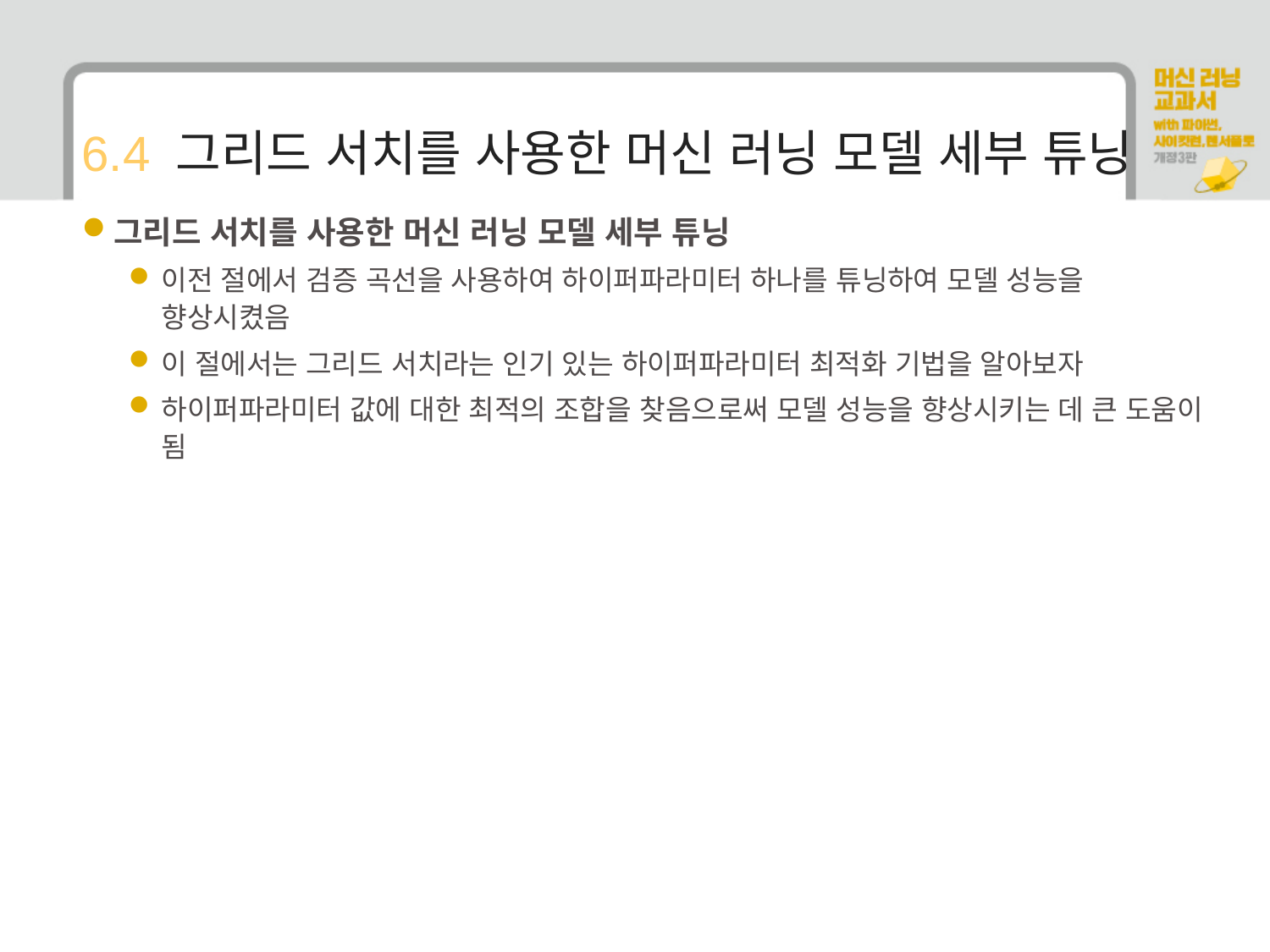

# 6.4 그리드 서치를 사용한 머신 러닝 모델 세부 튜닝
그리드 서치를 사용한 머신 러닝 모델 세부 튜닝
이전 절에서 검증 곡선을 사용하여 하이퍼파라미터 하나를 튜닝하여 모델 성능을 향상시켰음
이 절에서는 그리드 서치라는 인기 있는 하이퍼파라미터 최적화 기법을 알아보자
하이퍼파라미터 값에 대한 최적의 조합을 찾음으로써 모델 성능을 향상시키는 데 큰 도움이 됨